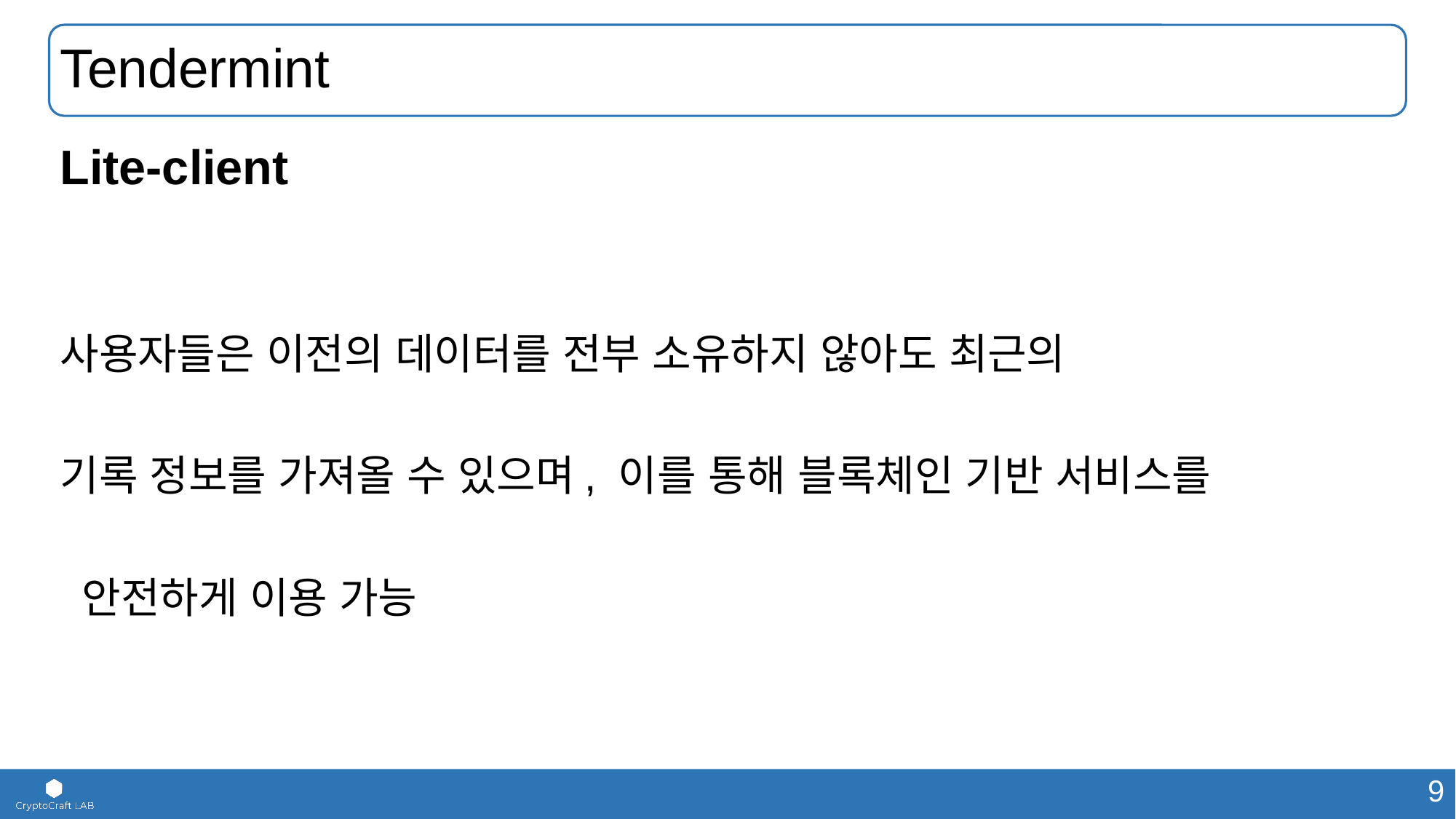

# Tendermint
Lite-client

사용자들은 이전의 데이터를 전부 소유하지 않아도 최근의

기록 정보를 가져올 수 있으며, 이를 통해 블록체인 기반 서비스를

 안전하게 이용 가능